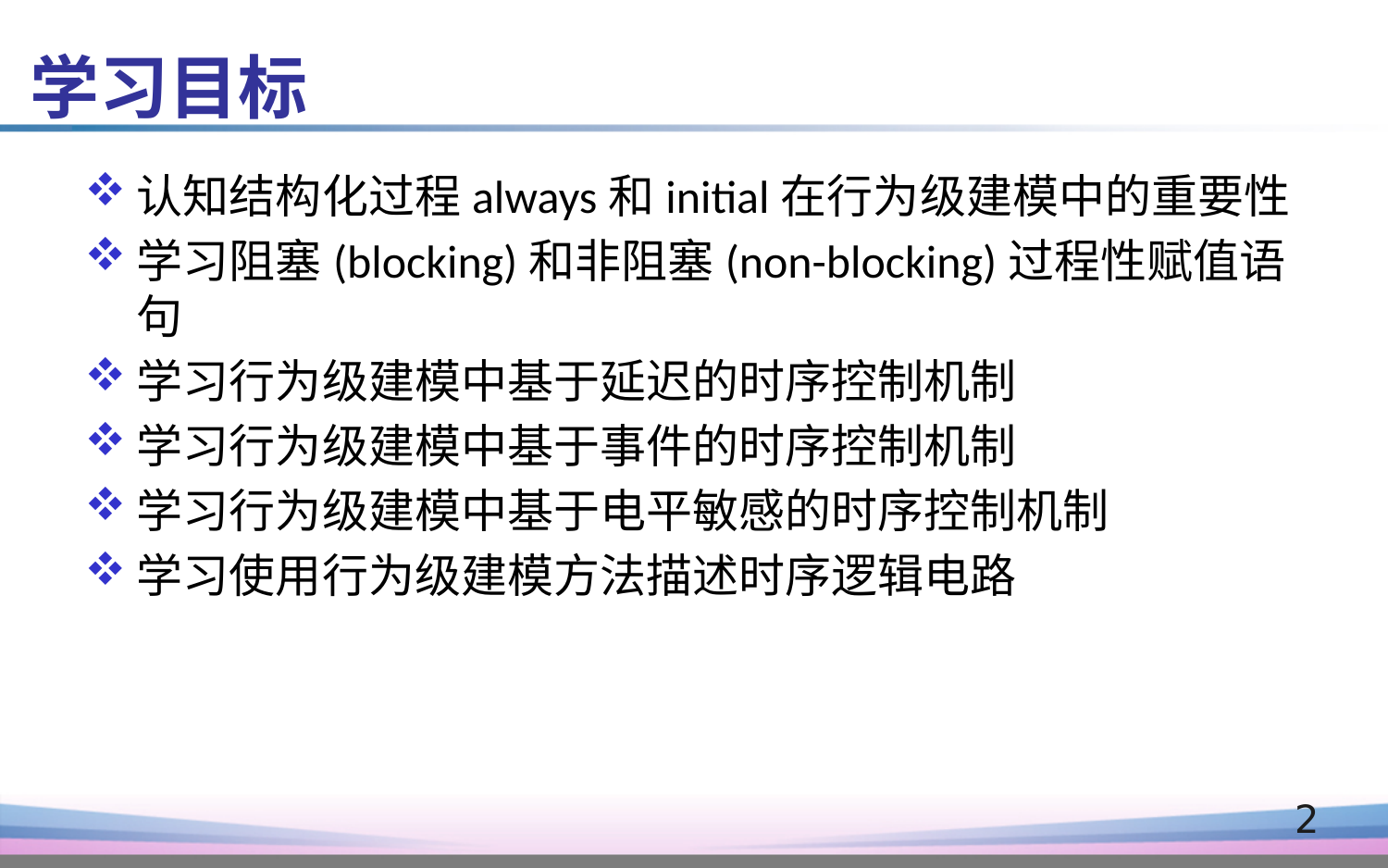

# 学习目标
认知结构化过程always和initial在行为级建模中的重要性
学习阻塞(blocking)和非阻塞(non-blocking)过程性赋值语句
学习行为级建模中基于延迟的时序控制机制
学习行为级建模中基于事件的时序控制机制
学习行为级建模中基于电平敏感的时序控制机制
学习使用行为级建模方法描述时序逻辑电路

2